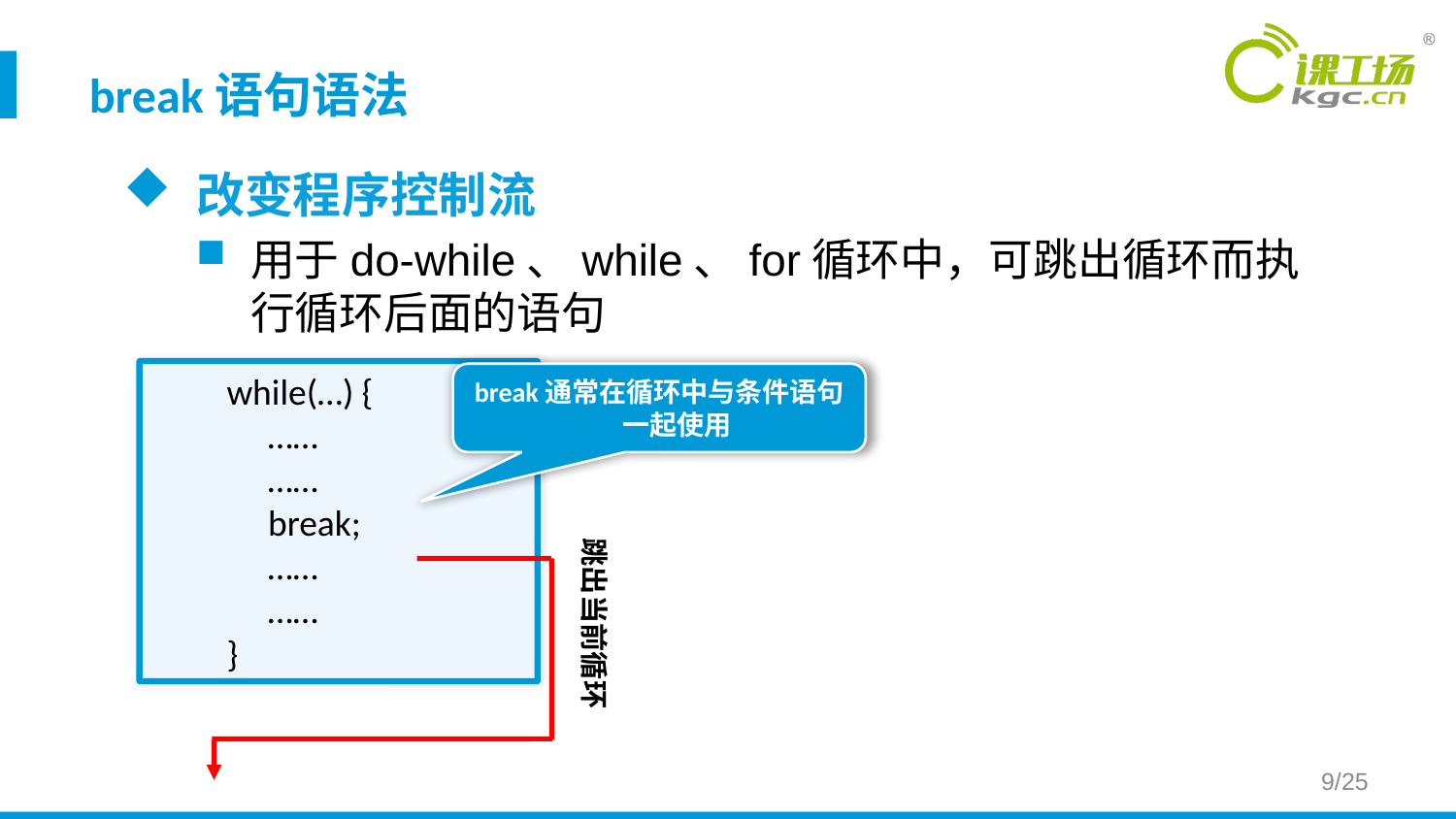

break语句语法
改变程序控制流
用于do-while、while、for循环中，可跳出循环而执行循环后面的语句
while(…) {
     ……
     ……
     break;
     ……
     ……
}
break通常在循环中与条件语句一起使用
跳出当前循环

9/25